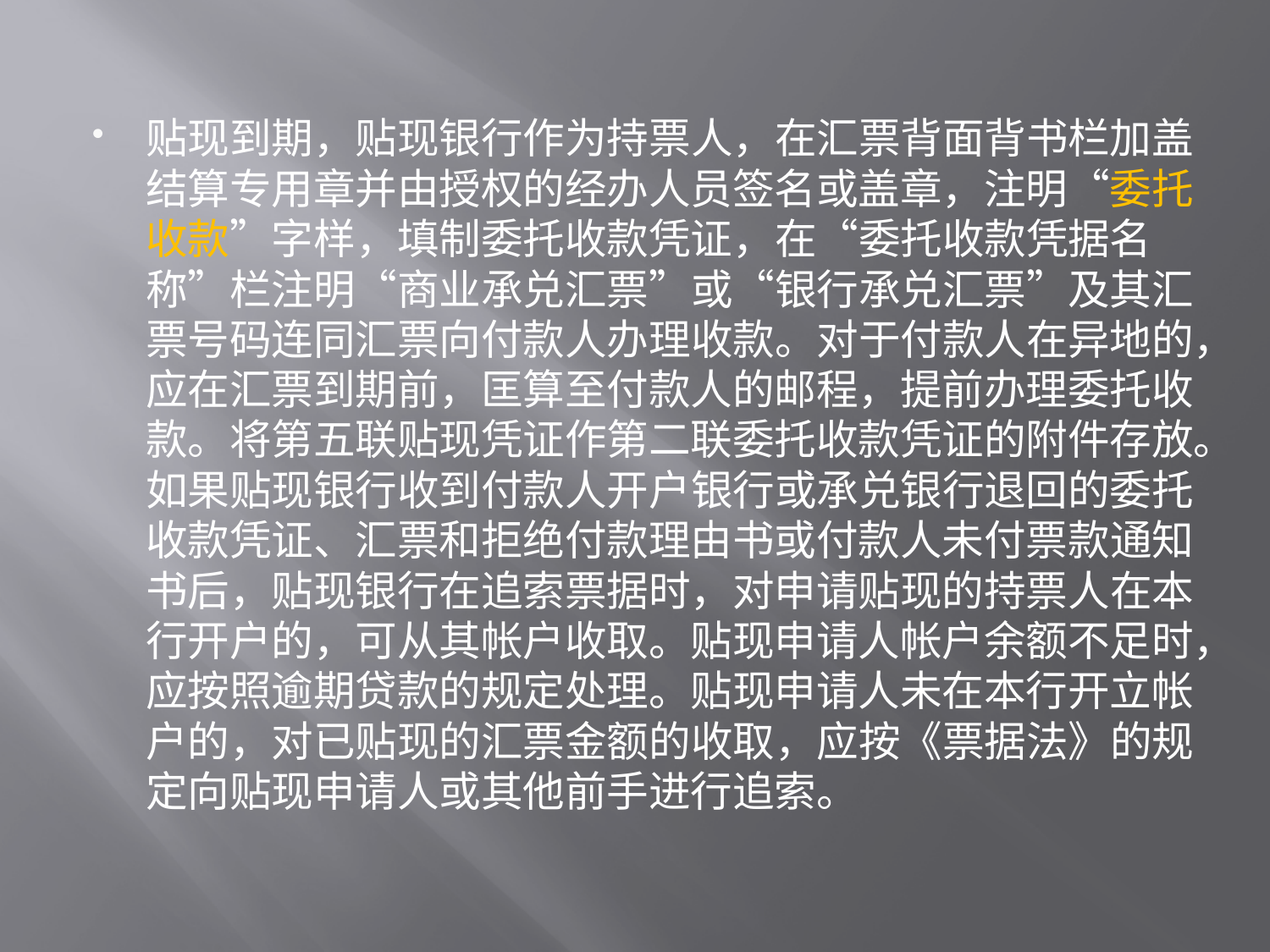

贴现到期，贴现银行作为持票人，在汇票背面背书栏加盖结算专用章并由授权的经办人员签名或盖章，注明“委托收款”字样，填制委托收款凭证，在“委托收款凭据名称”栏注明“商业承兑汇票”或“银行承兑汇票”及其汇票号码连同汇票向付款人办理收款。对于付款人在异地的，应在汇票到期前，匡算至付款人的邮程，提前办理委托收款。将第五联贴现凭证作第二联委托收款凭证的附件存放。如果贴现银行收到付款人开户银行或承兑银行退回的委托收款凭证、汇票和拒绝付款理由书或付款人未付票款通知书后，贴现银行在追索票据时，对申请贴现的持票人在本行开户的，可从其帐户收取。贴现申请人帐户余额不足时，应按照逾期贷款的规定处理。贴现申请人未在本行开立帐户的，对已贴现的汇票金额的收取，应按《票据法》的规定向贴现申请人或其他前手进行追索。